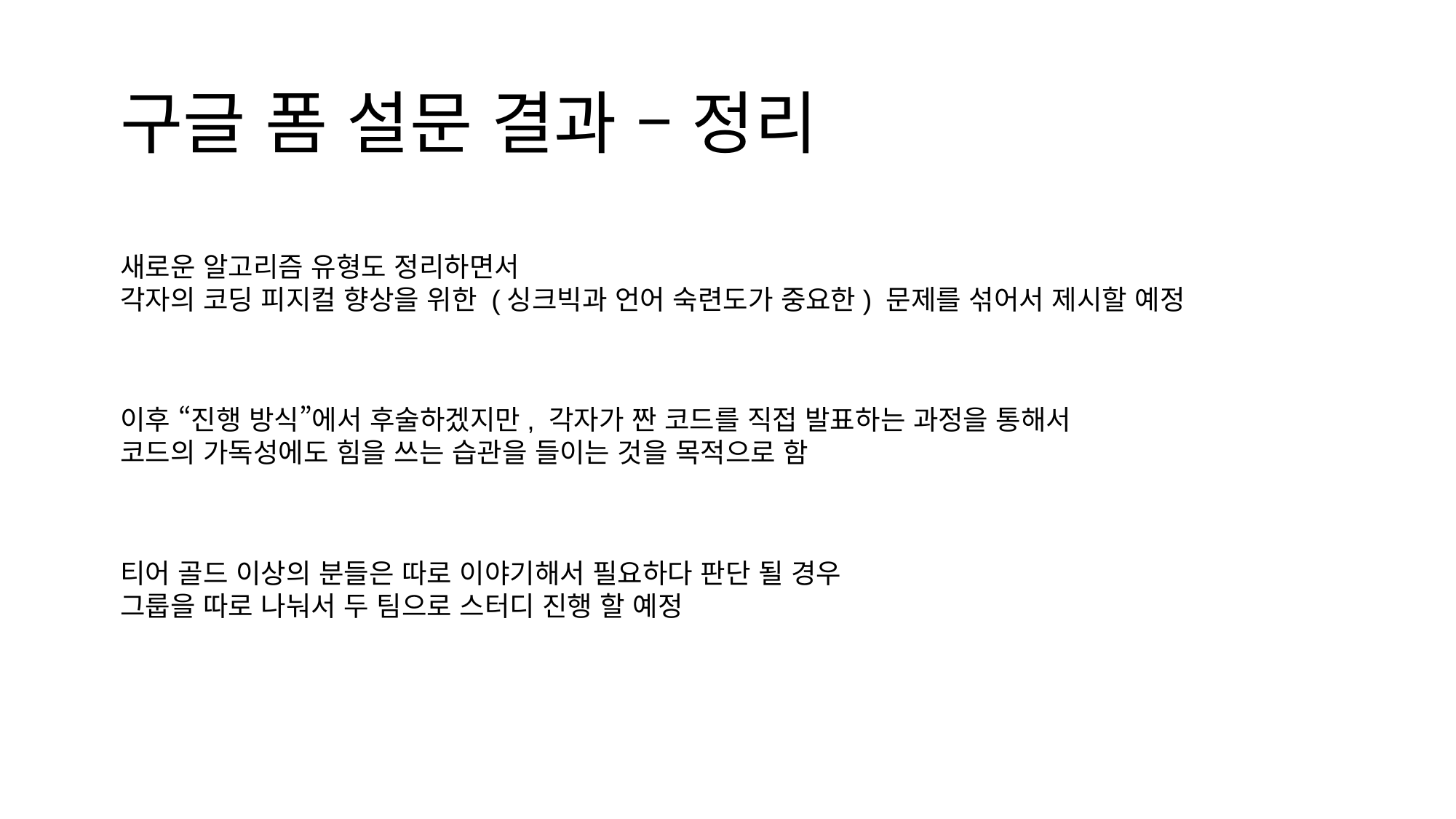

구글 폼 설문 결과 – 정리
새로운 알고리즘 유형도 정리하면서
각자의 코딩 피지컬 향상을 위한 (싱크빅과 언어 숙련도가 중요한) 문제를 섞어서 제시할 예정
이후 “진행 방식”에서 후술하겠지만, 각자가 짠 코드를 직접 발표하는 과정을 통해서
코드의 가독성에도 힘을 쓰는 습관을 들이는 것을 목적으로 함
티어 골드 이상의 분들은 따로 이야기해서 필요하다 판단 될 경우
그룹을 따로 나눠서 두 팀으로 스터디 진행 할 예정